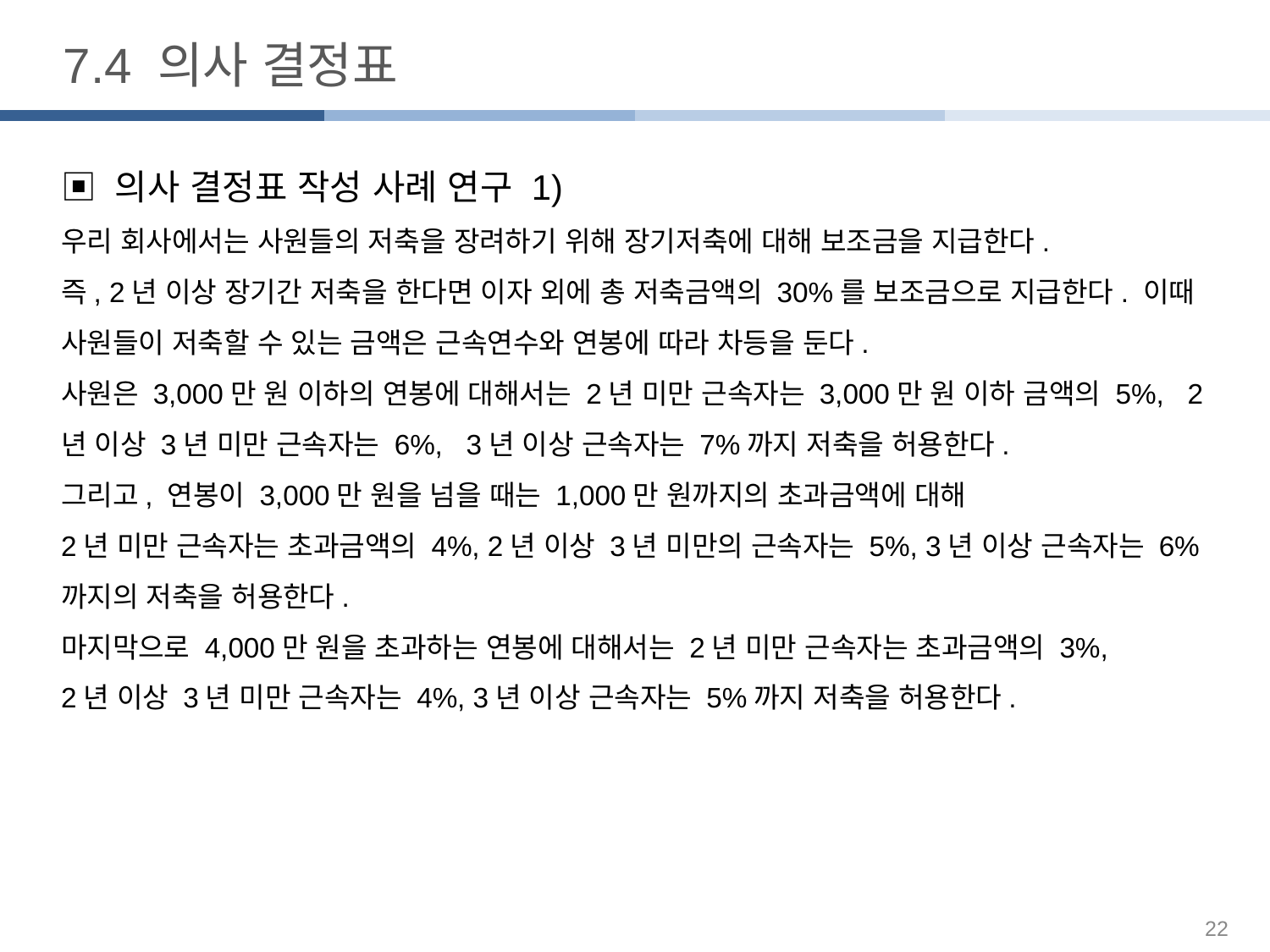

7.4 의사 결정표
▣ 의사 결정표 작성 사례 연구 1)
우리 회사에서는 사원들의 저축을 장려하기 위해 장기저축에 대해 보조금을 지급한다.
즉, 2년 이상 장기간 저축을 한다면 이자 외에 총 저축금액의 30%를 보조금으로 지급한다. 이때 사원들이 저축할 수 있는 금액은 근속연수와 연봉에 따라 차등을 둔다.
사원은 3,000만 원 이하의 연봉에 대해서는 2년 미만 근속자는 3,000만 원 이하 금액의 5%,   2년 이상 3년 미만 근속자는 6%,   3년 이상 근속자는 7%까지 저축을 허용한다.
그리고, 연봉이 3,000만 원을 넘을 때는 1,000만 원까지의 초과금액에 대해
2년 미만 근속자는 초과금액의 4%, 2년 이상 3년 미만의 근속자는 5%, 3년 이상 근속자는 6%까지의 저축을 허용한다.
마지막으로 4,000만 원을 초과하는 연봉에 대해서는 2년 미만 근속자는 초과금액의 3%,
2년 이상 3년 미만 근속자는 4%, 3년 이상 근속자는 5%까지 저축을 허용한다.
22